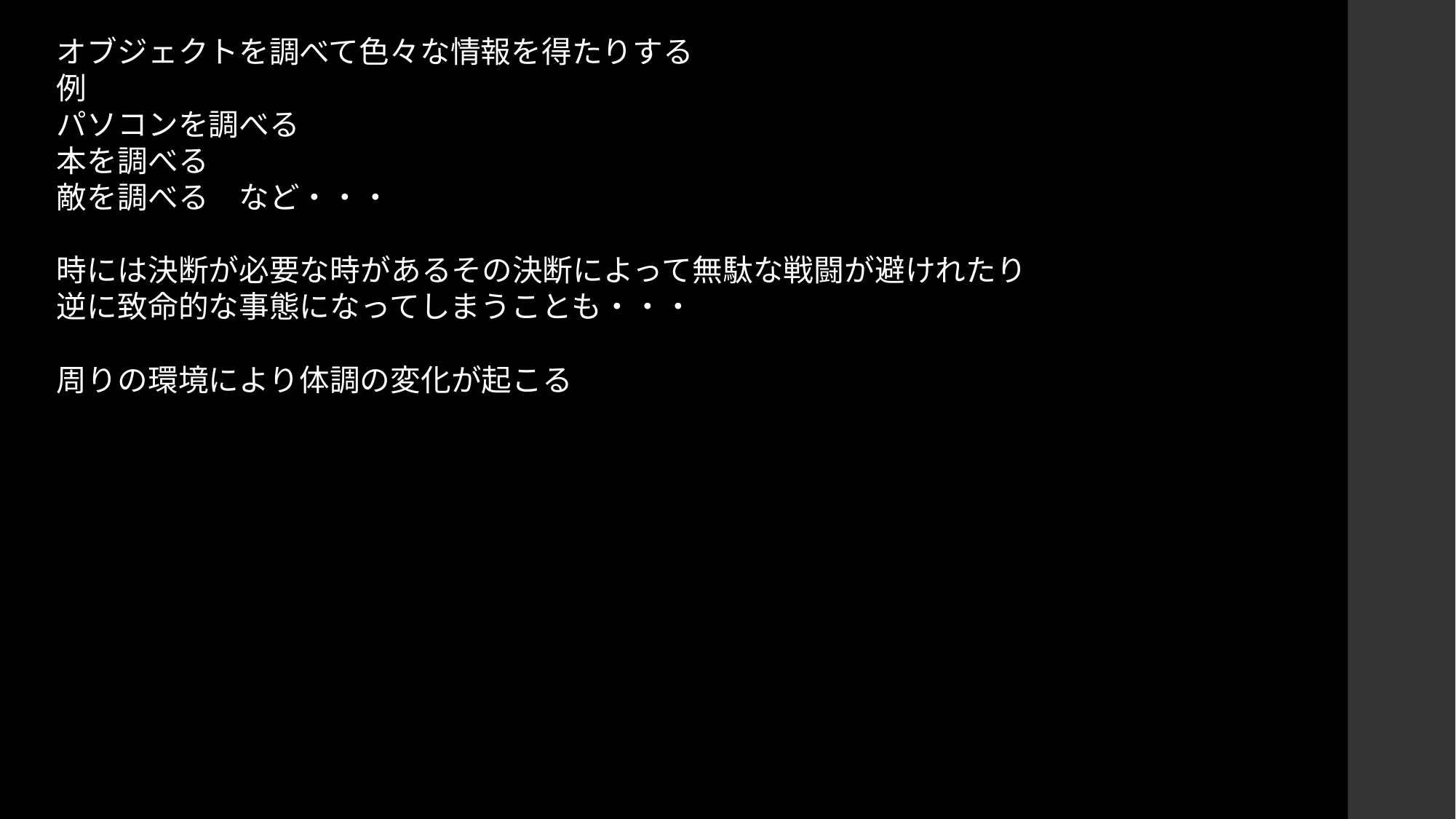

オブジェクトを調べて色々な情報を得たりする
例
パソコンを調べる
本を調べる
敵を調べる　など・・・

時には決断が必要な時があるその決断によって無駄な戦闘が避けれたり
逆に致命的な事態になってしまうことも・・・

周りの環境により体調の変化が起こる